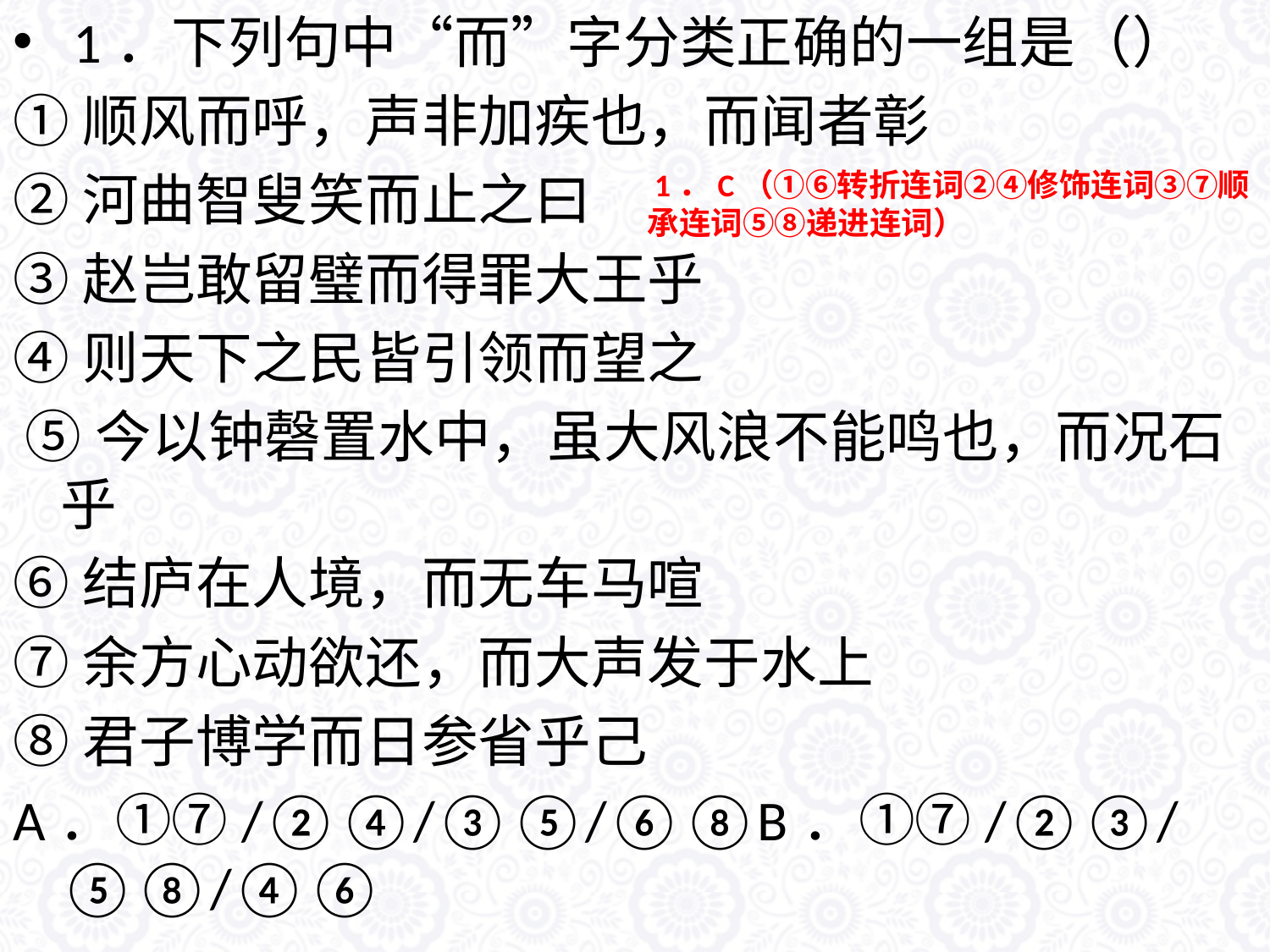

1．下列句中“而”字分类正确的一组是（）
①顺风而呼，声非加疾也，而闻者彰
②河曲智叟笑而止之曰
③赵岂敢留璧而得罪大王乎
④则天下之民皆引领而望之
 ⑤今以钟磬置水中，虽大风浪不能鸣也，而况石乎
⑥结庐在人境，而无车马喧
⑦余方心动欲还，而大声发于水上
⑧君子博学而日参省乎己
A．①⑦/②④/③⑤/⑥⑧B．①⑦/②③/⑤⑧/④⑥
 C．①⑥/②④/③⑦/⑤⑧D．①④/②③/⑥⑦/⑤⑧
 1．C（①⑥转折连词②④修饰连词③⑦顺承连词⑤⑧递进连词）